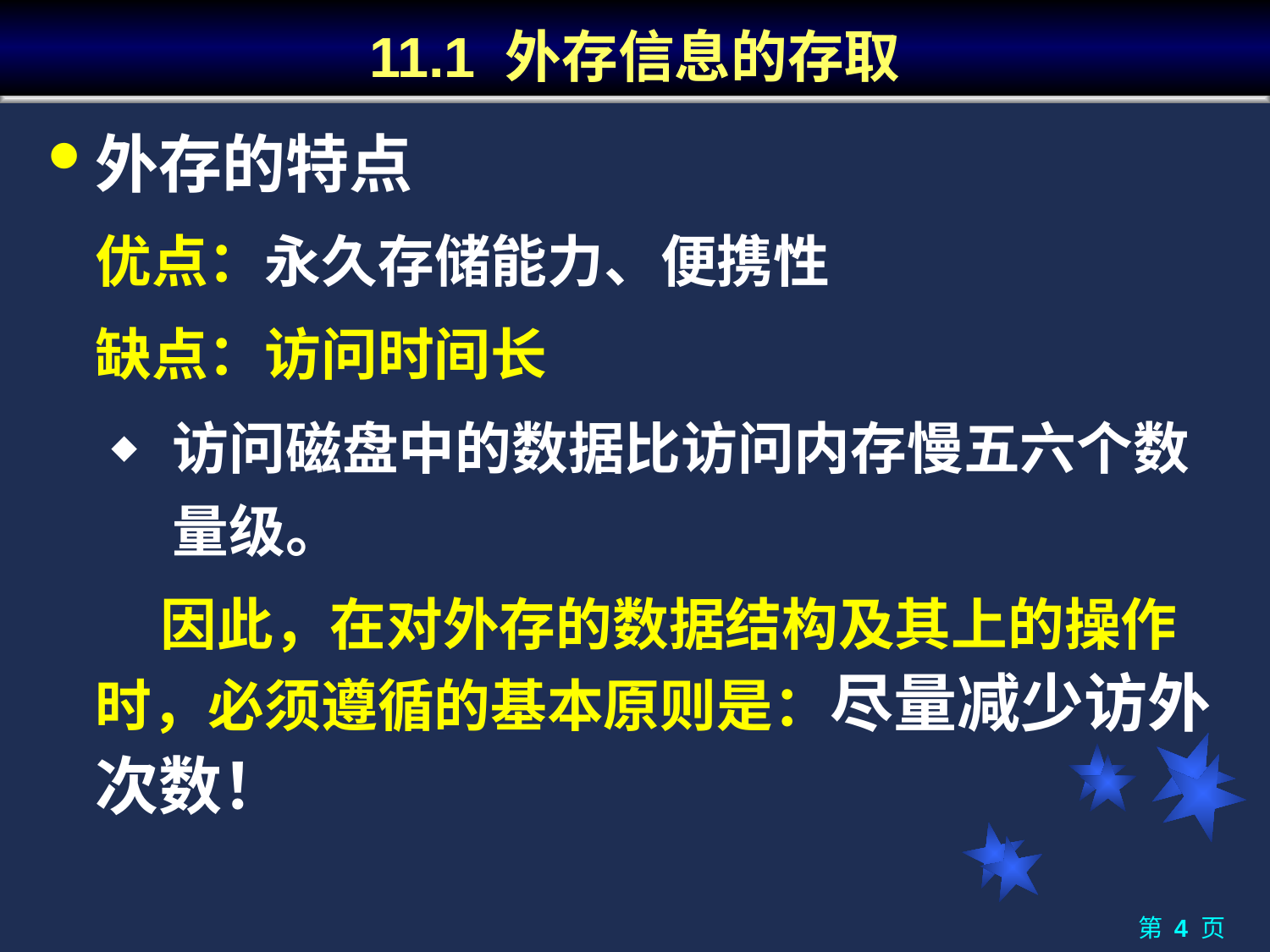

# 11.1 外存信息的存取
外存的特点
	优点：永久存储能力、便携性
	缺点：访问时间长
访问磁盘中的数据比访问内存慢五六个数量级。
	    因此，在对外存的数据结构及其上的操作时，必须遵循的基本原则是：尽量减少访外次数！
第 4 页